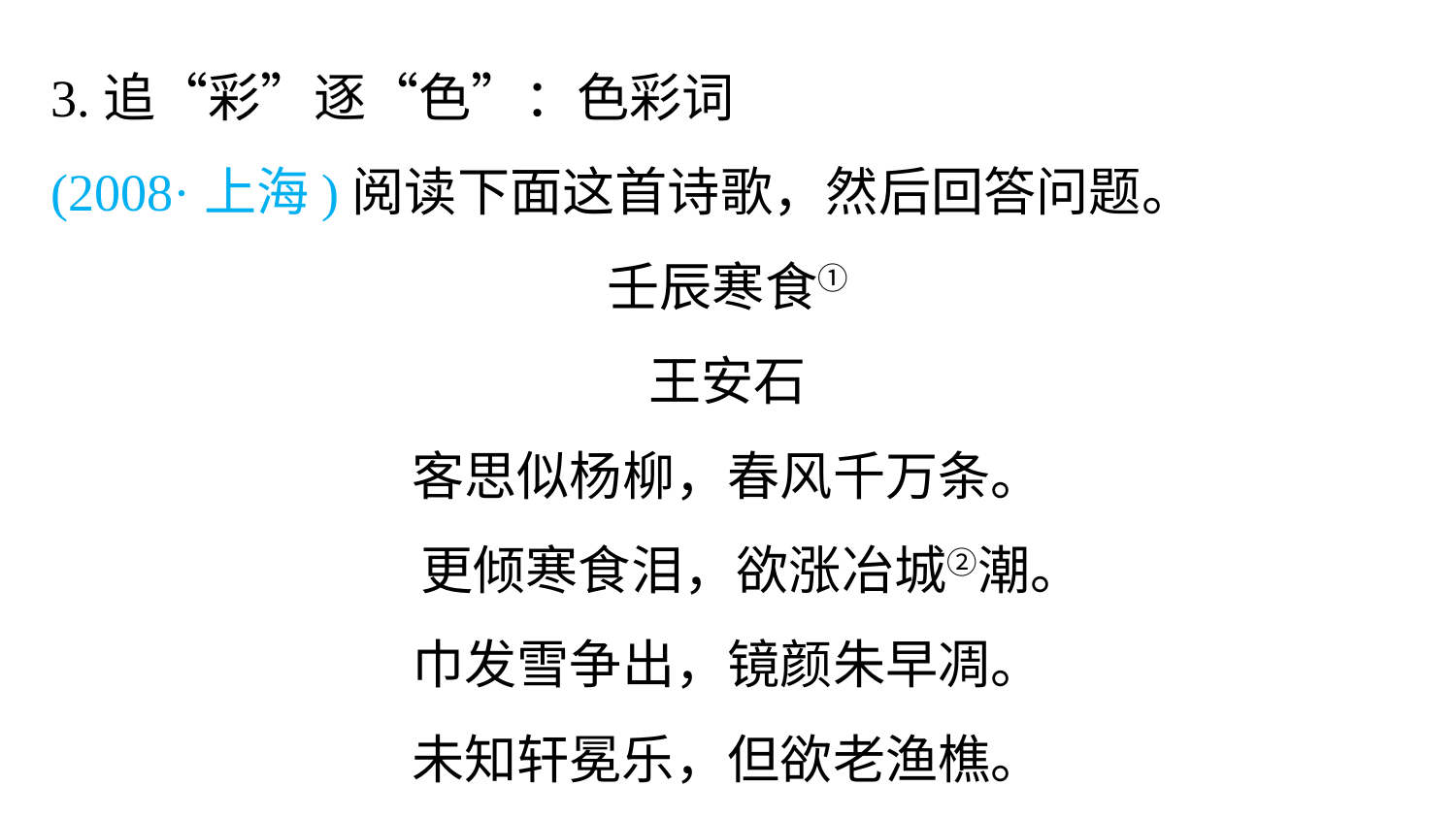

3.追“彩”逐“色”：色彩词
(2008·上海)阅读下面这首诗歌，然后回答问题。
壬辰寒食①
王安石
客思似杨柳，春风千万条。
   更倾寒食泪，欲涨冶城②潮。
巾发雪争出，镜颜朱早凋。
未知轩冕乐，但欲老渔樵。